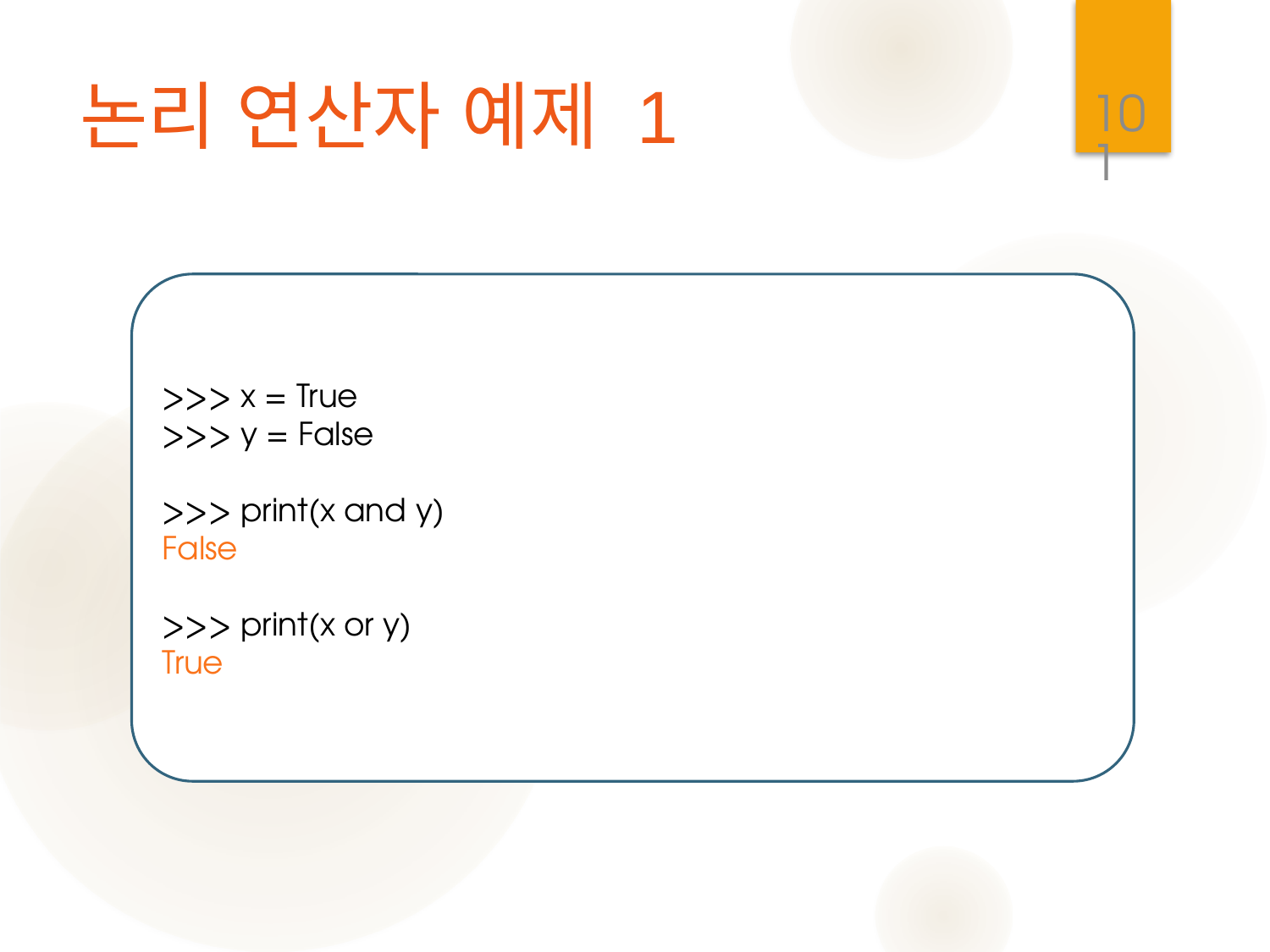

101
# 논리 연산자 예제 1
>>> x = True
>>> y = False

>>> print(x and y)
False

>>> print(x or y)
True